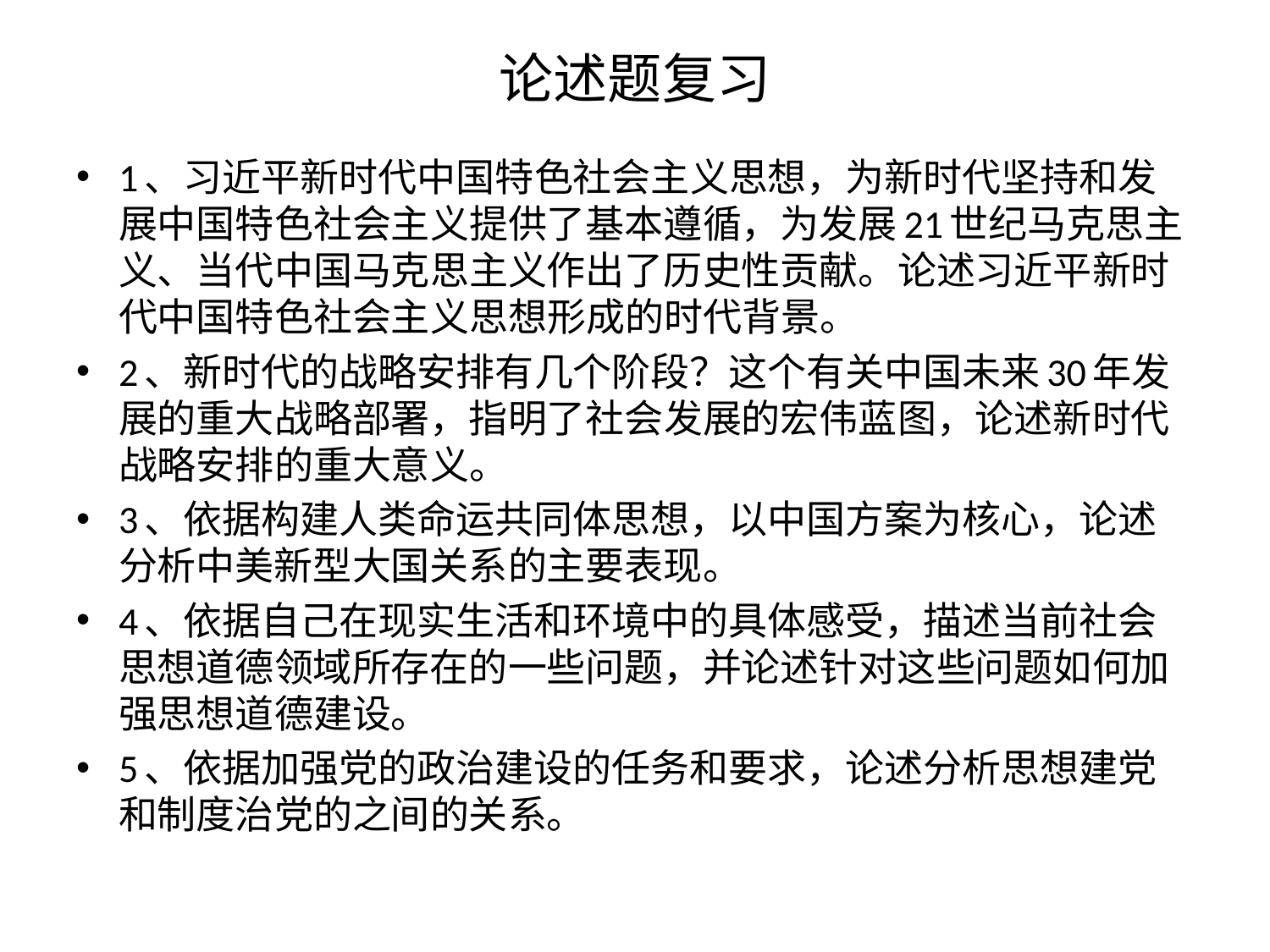

# 论述题复习
1、习近平新时代中国特色社会主义思想，为新时代坚持和发展中国特色社会主义提供了基本遵循，为发展21世纪马克思主义、当代中国马克思主义作出了历史性贡献。论述习近平新时代中国特色社会主义思想形成的时代背景。
2、新时代的战略安排有几个阶段？这个有关中国未来30年发展的重大战略部署，指明了社会发展的宏伟蓝图，论述新时代战略安排的重大意义。
3、依据构建人类命运共同体思想，以中国方案为核心，论述分析中美新型大国关系的主要表现。
4、依据自己在现实生活和环境中的具体感受，描述当前社会思想道德领域所存在的一些问题，并论述针对这些问题如何加强思想道德建设。
5、依据加强党的政治建设的任务和要求，论述分析思想建党和制度治党的之间的关系。